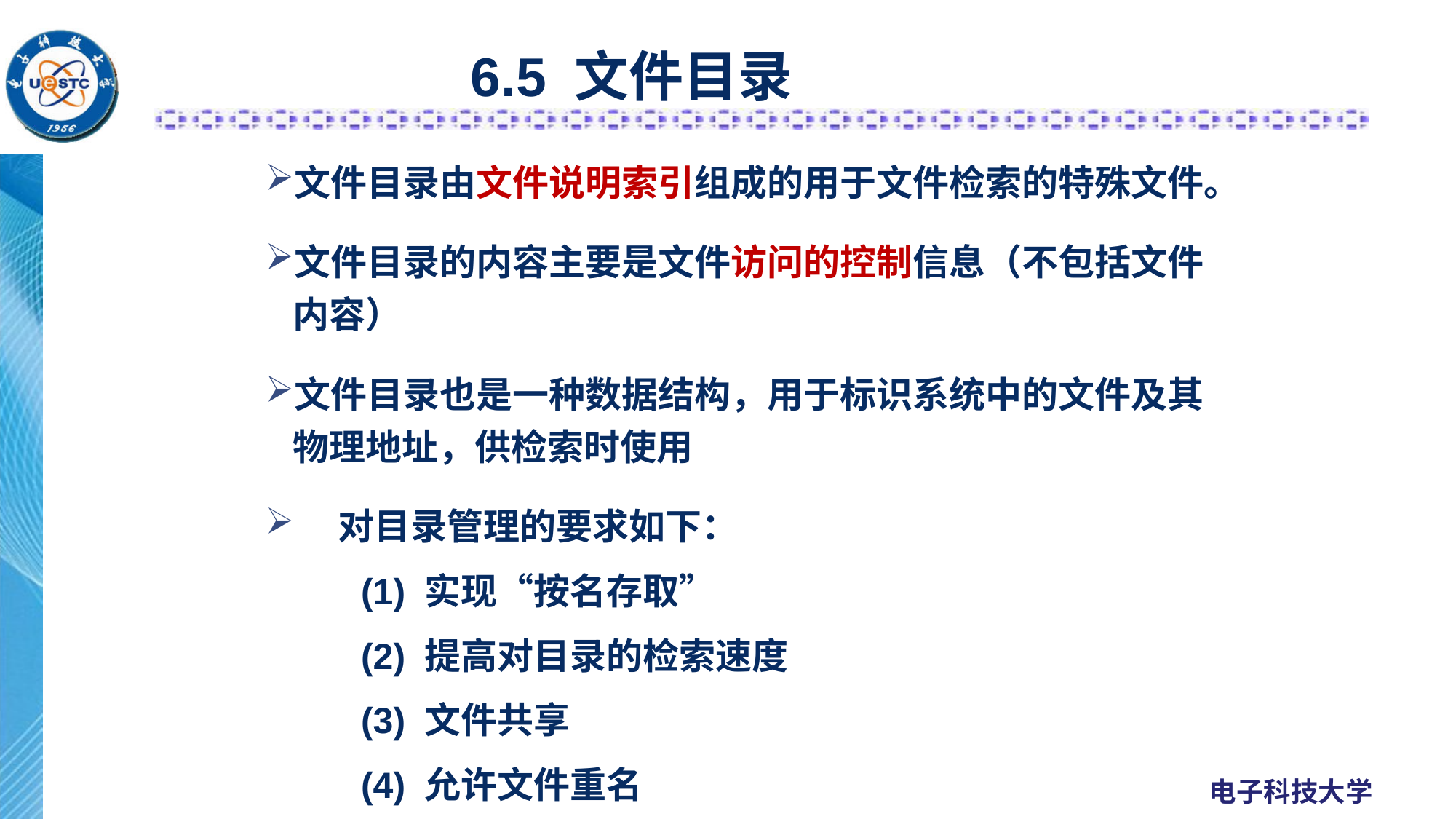

6.5 文件目录
文件目录由文件说明索引组成的用于文件检索的特殊文件。
文件目录的内容主要是文件访问的控制信息（不包括文件内容）
文件目录也是一种数据结构，用于标识系统中的文件及其物理地址，供检索时使用
对目录管理的要求如下：
(1) 实现“按名存取”
(2) 提高对目录的检索速度
(3) 文件共享
(4) 允许文件重名